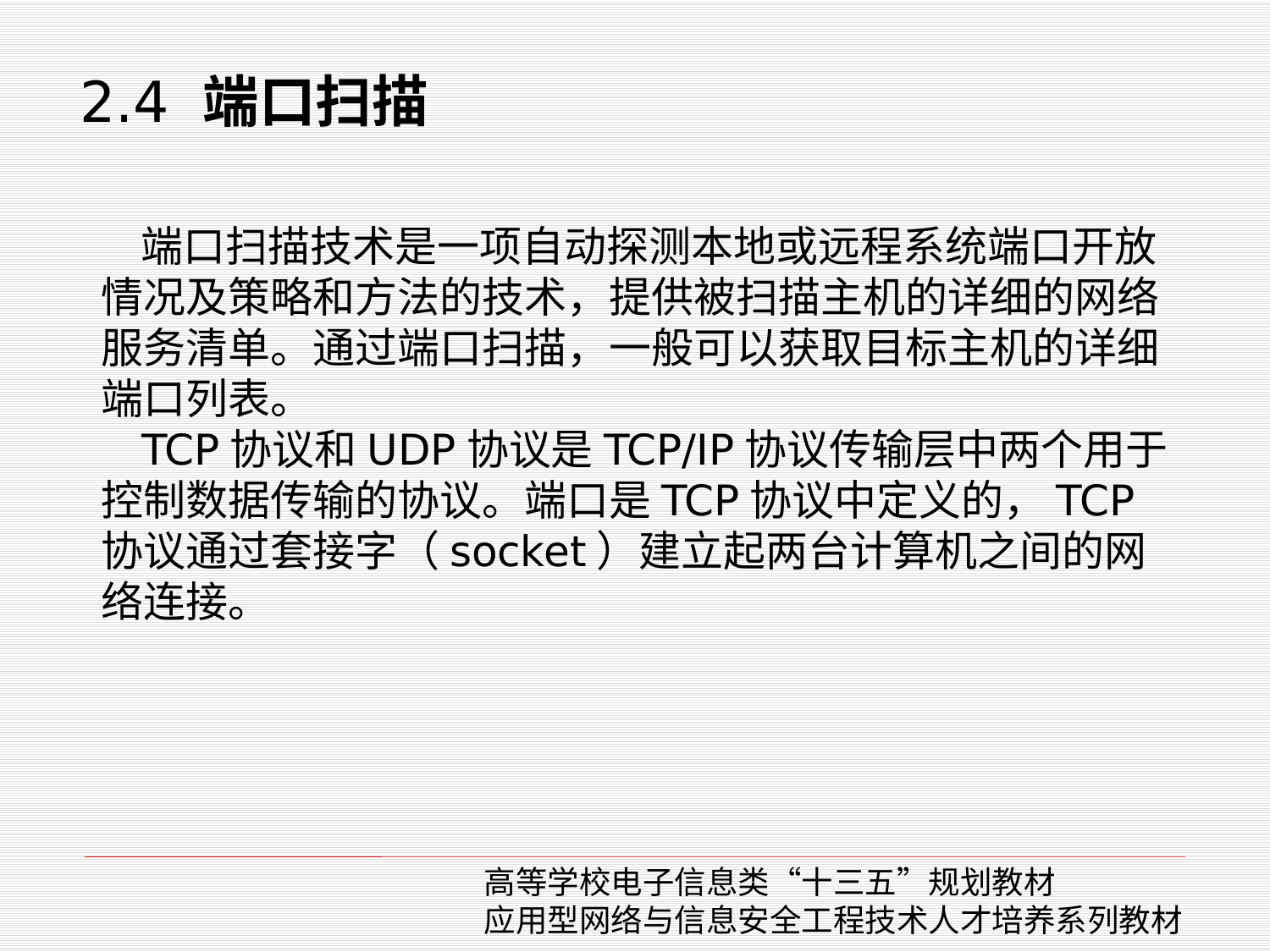

2.4 端口扫描
    端口扫描技术是一项自动探测本地或远程系统端口开放情况及策略和方法的技术，提供被扫描主机的详细的网络服务清单。通过端口扫描，一般可以获取目标主机的详细端口列表。
   TCP协议和UDP协议是TCP/IP协议传输层中两个用于控制数据传输的协议。端口是TCP协议中定义的，TCP协议通过套接字（socket）建立起两台计算机之间的网络连接。

高等学校电子信息类“十三五”规划教材
应用型网络与信息安全工程技术人才培养系列教材